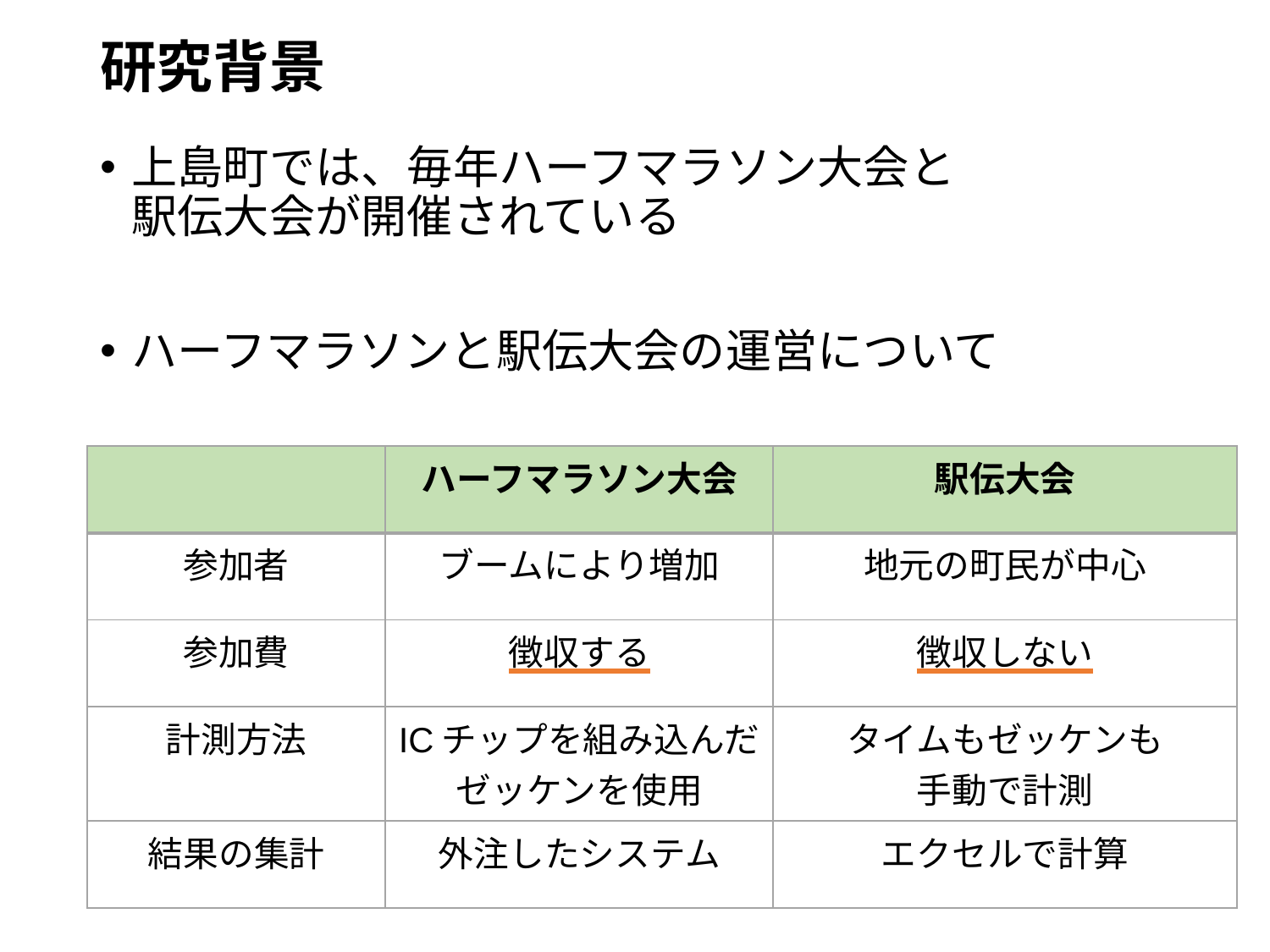

# 研究背景
上島町では、毎年ハーフマラソン大会と
駅伝大会が開催されている

ハーフマラソンと駅伝大会の運営について
|  | ハーフマラソン大会 | 駅伝大会 |
| --- | --- | --- |
| 参加者 | ブームにより増加 | 地元の町民が中心 |
| 参加費 | 徴収する | 徴収しない |
| 計測方法 | ICチップを組み込んだゼッケンを使用 | タイムもゼッケンも 手動で計測 |
| 結果の集計 | 外注したシステム | エクセルで計算 |